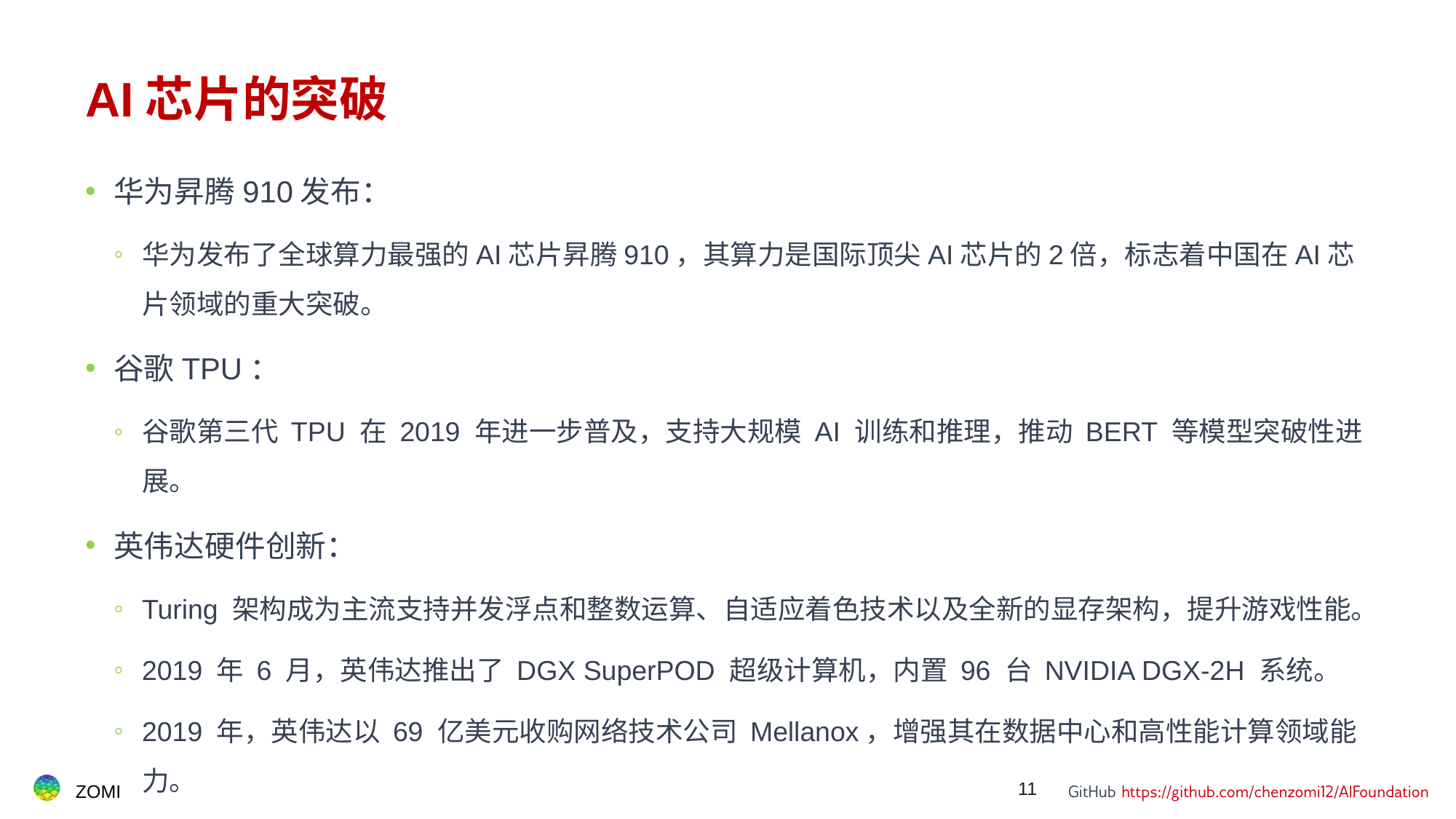

# AI芯片的突破
华为昇腾910发布：
华为发布了全球算力最强的AI芯片昇腾910，其算力是国际顶尖AI芯片的2倍，标志着中国在AI芯片领域的重大突破。
谷歌TPU：
谷歌第三代 TPU 在 2019 年进一步普及，支持大规模 AI 训练和推理，推动 BERT 等模型突破性进展。
英伟达硬件创新：
Turing 架构成为主流支持并发浮点和整数运算、自适应着色技术以及全新的显存架构，提升游戏性能。
2019 年 6 月，英伟达推出了 DGX SuperPOD 超级计算机，内置 96 台 NVIDIA DGX-2H 系统。
2019 年，英伟达以 69 亿美元收购网络技术公司 Mellanox，增强其在数据中心和高性能计算领域能力。